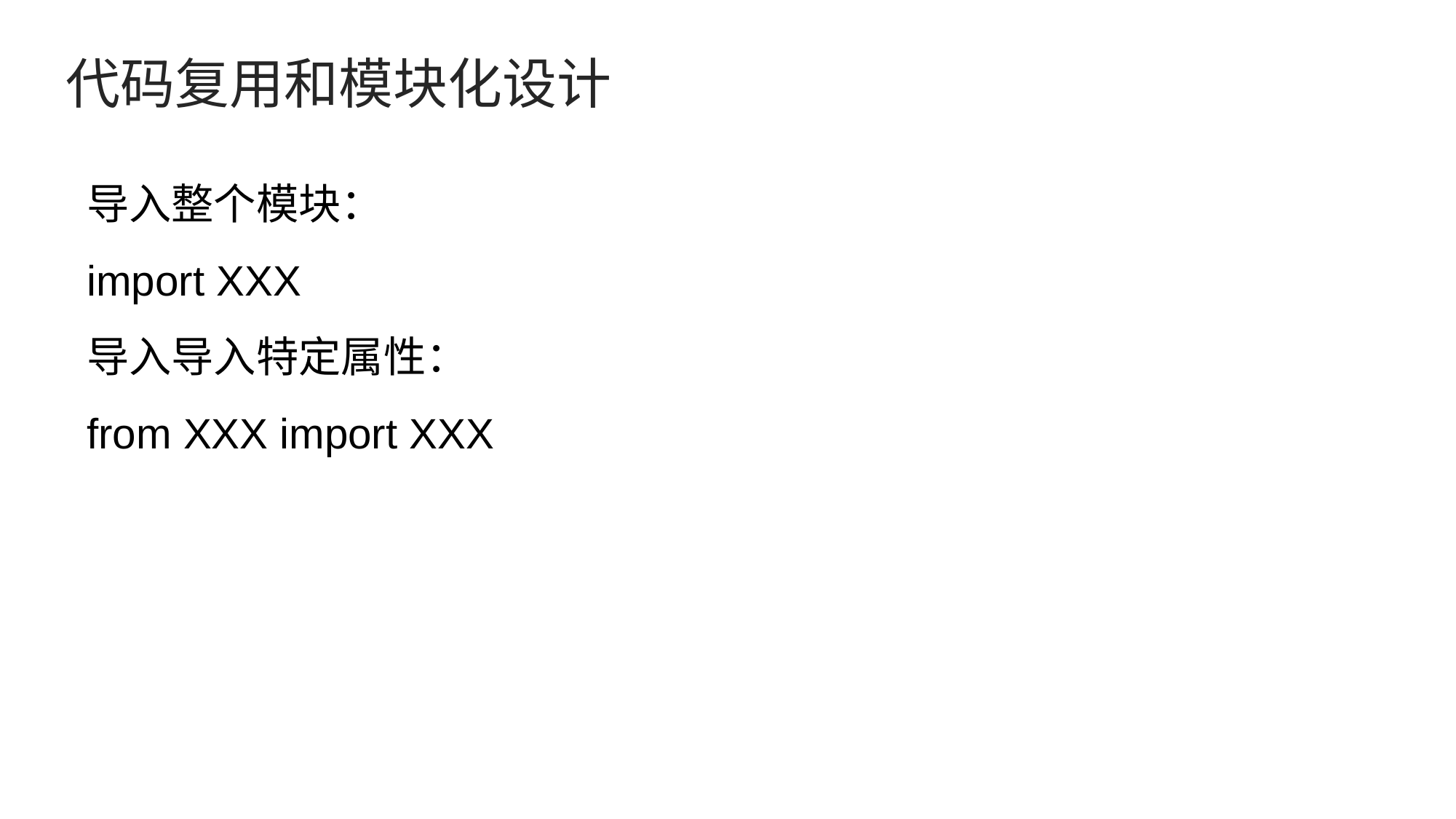

# 代码复用和模块化设计
导入整个模块：
import XXX
导入导入特定属性：
from XXX import XXX